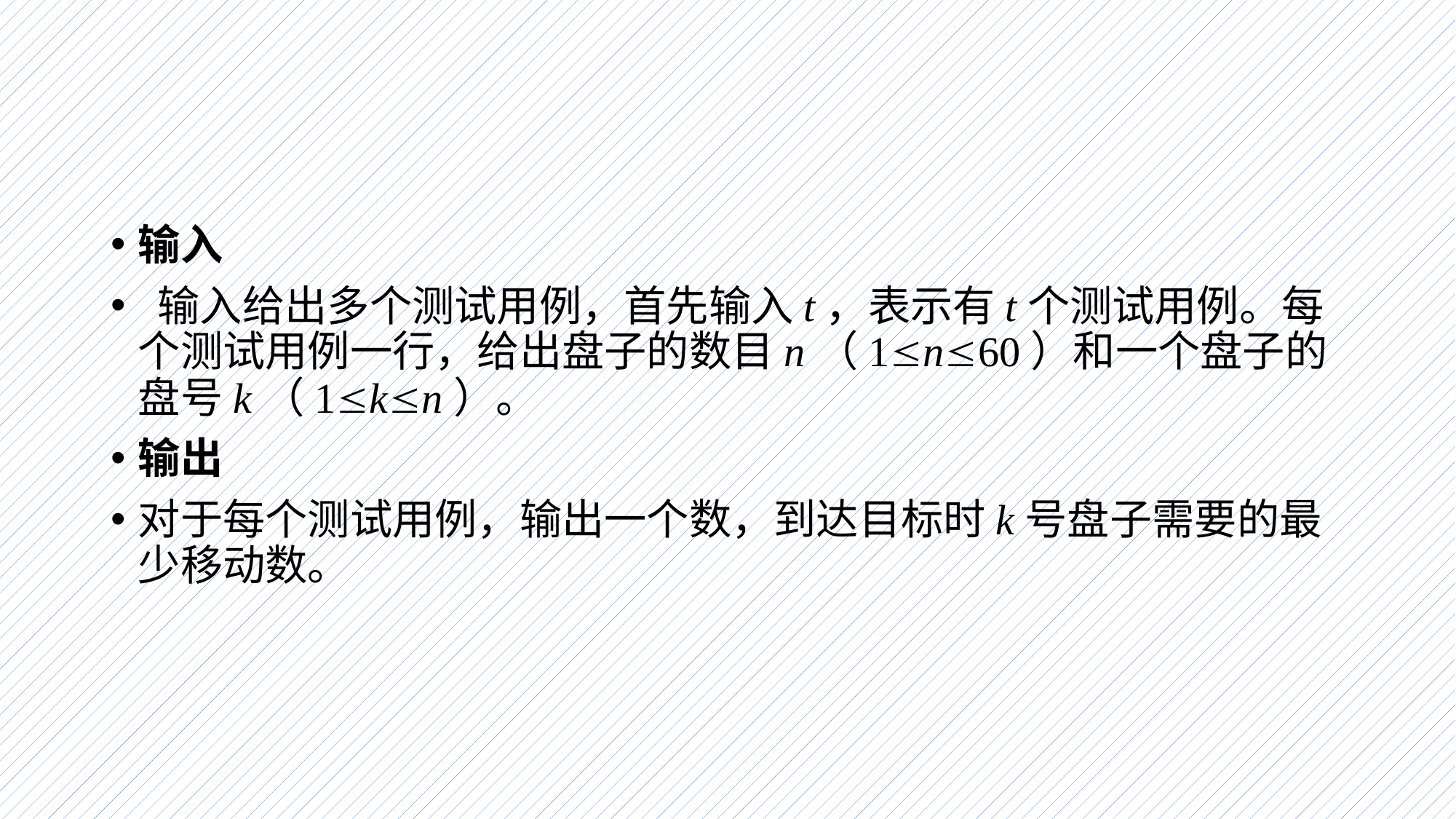

#
输入
 输入给出多个测试用例，首先输入t，表示有t个测试用例。每个测试用例一行，给出盘子的数目n（1≤n≤60）和一个盘子的盘号k（1≤k≤n）。
输出
对于每个测试用例，输出一个数，到达目标时k号盘子需要的最少移动数。